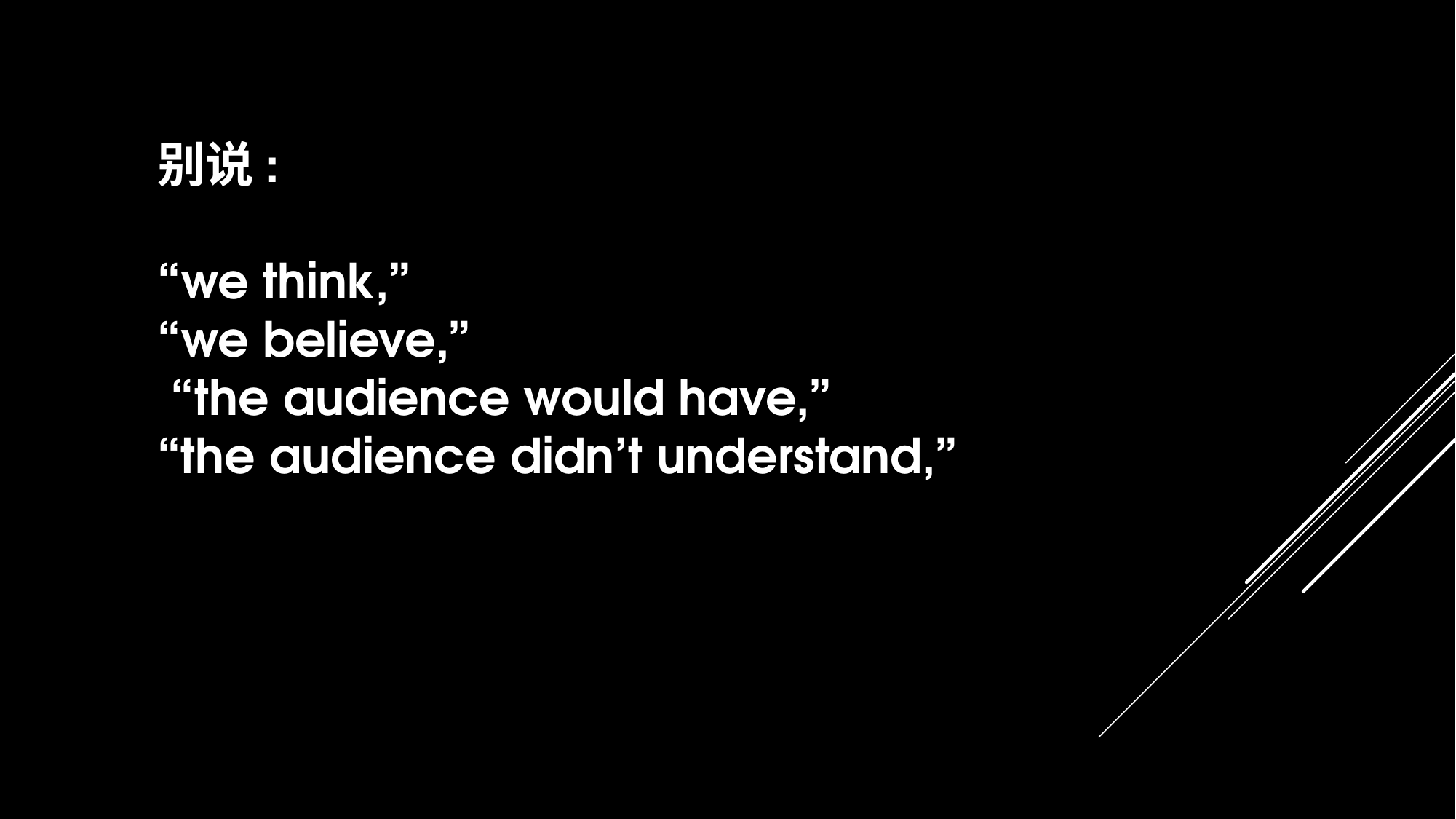

别说:

“we think,”
“we believe,”
 “the audience would have,”
“the audience didn’t understand,”